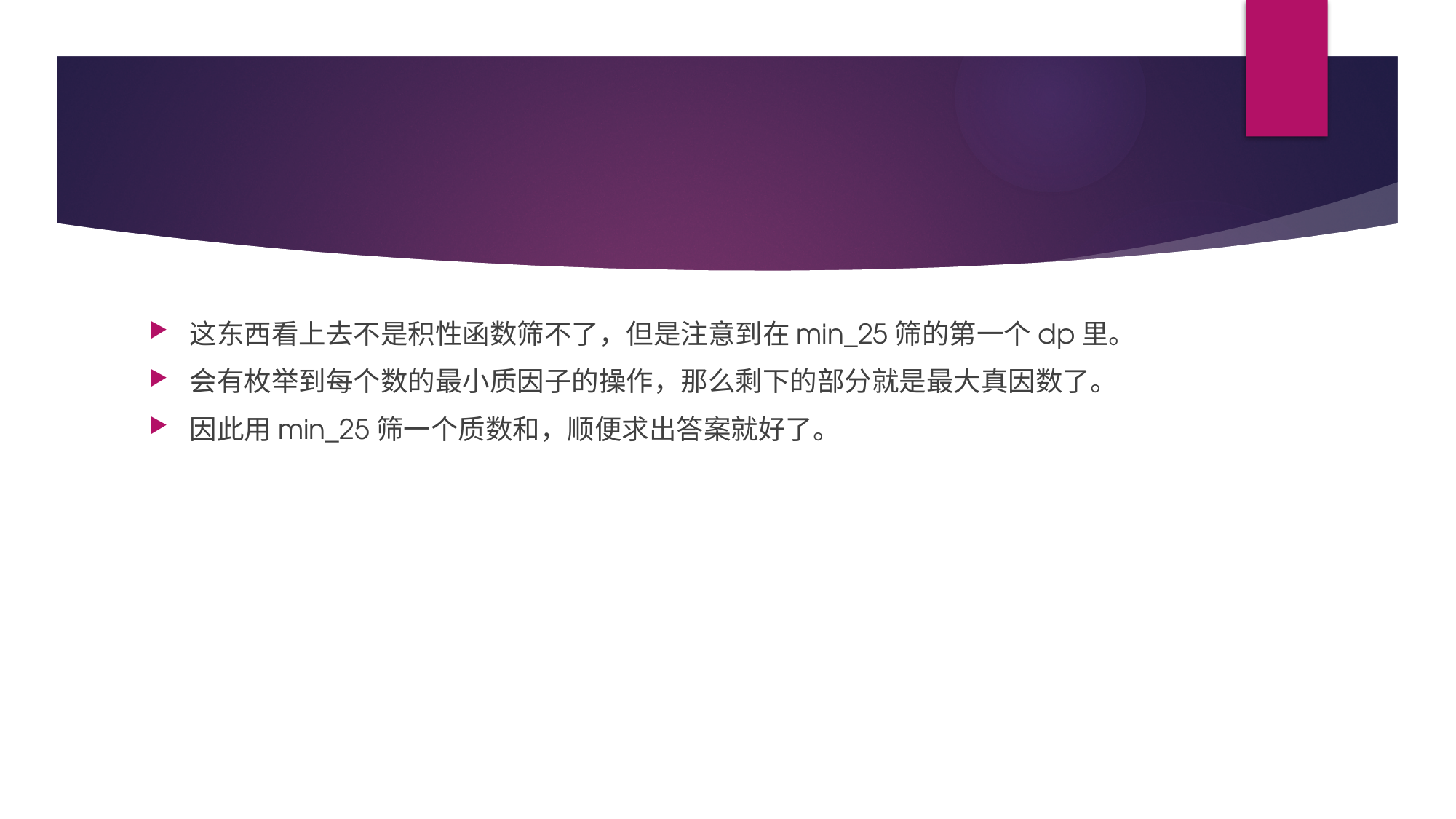

#
这东西看上去不是积性函数筛不了，但是注意到在min_25筛的第一个dp里。
会有枚举到每个数的最小质因子的操作，那么剩下的部分就是最大真因数了。
因此用min_25筛一个质数和，顺便求出答案就好了。